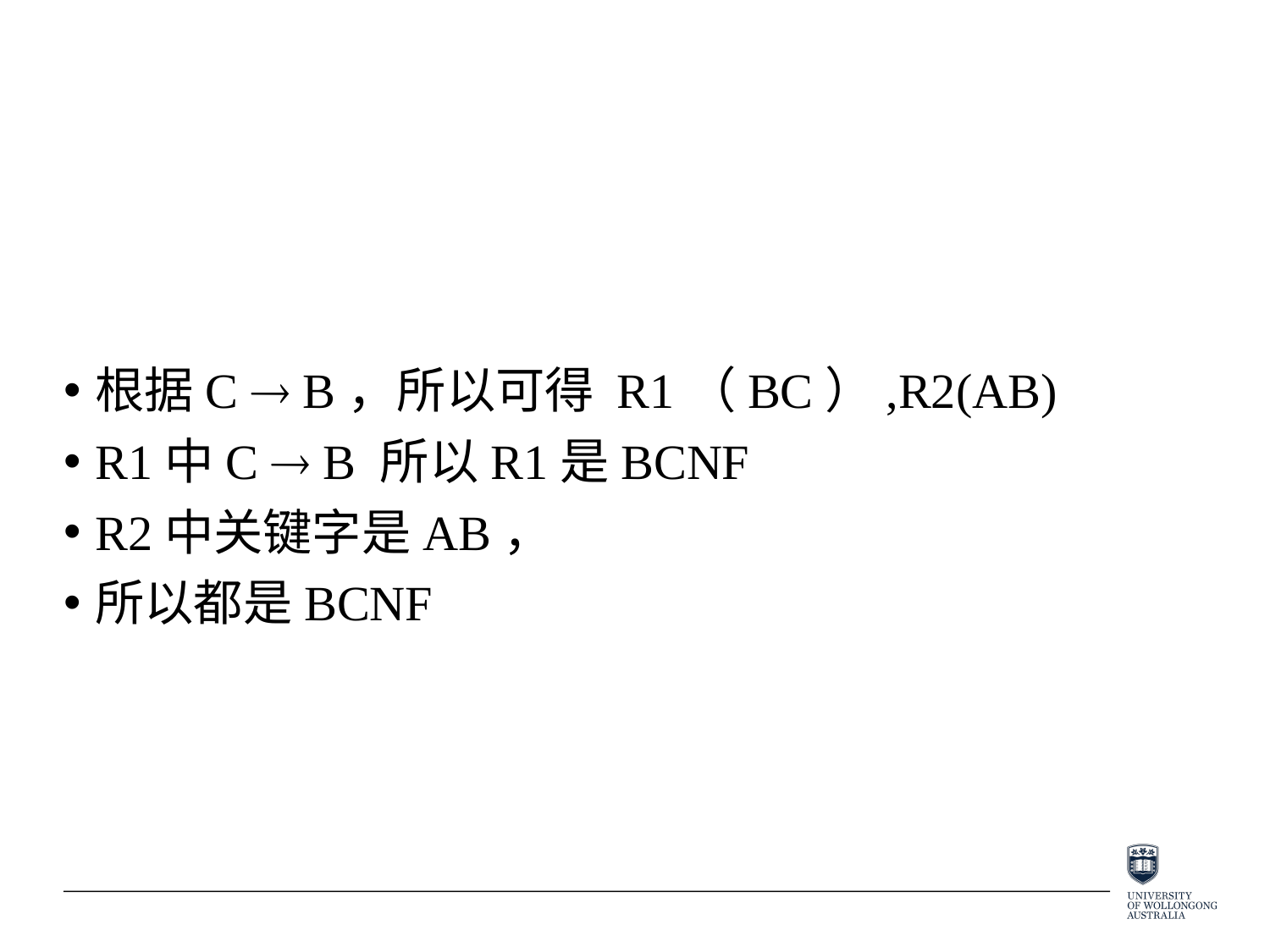

#
根据C → B，所以可得 R1（BC）,R2(AB)
R1中C → B 所以R1是BCNF
R2中关键字是AB，
所以都是BCNF